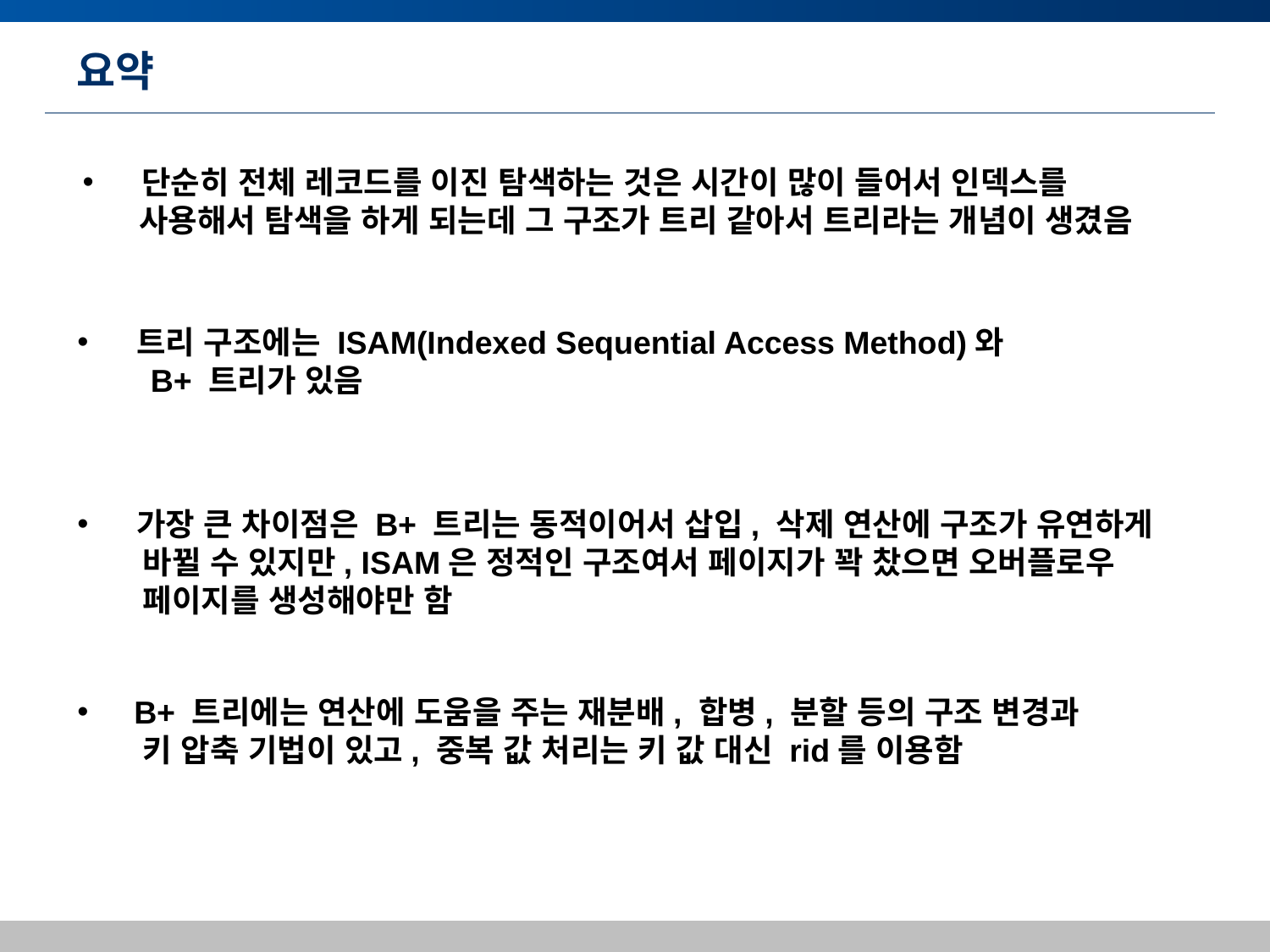

# 요약
   단순히 전체 레코드를 이진 탐색하는 것은 시간이 많이 들어서 인덱스를
   사용해서 탐색을 하게 되는데 그 구조가 트리 같아서 트리라는 개념이 생겼음
   트리 구조에는 ISAM(Indexed Sequential Access Method)와
    B+ 트리가 있음
   가장 큰 차이점은 B+ 트리는 동적이어서 삽입, 삭제 연산에 구조가 유연하게
    바뀔 수 있지만, ISAM은 정적인 구조여서 페이지가 꽉 찼으면 오버플로우
    페이지를 생성해야만 함
   B+ 트리에는 연산에 도움을 주는 재분배, 합병, 분할 등의 구조 변경과
    키 압축 기법이 있고, 중복 값 처리는 키 값 대신 rid를 이용함